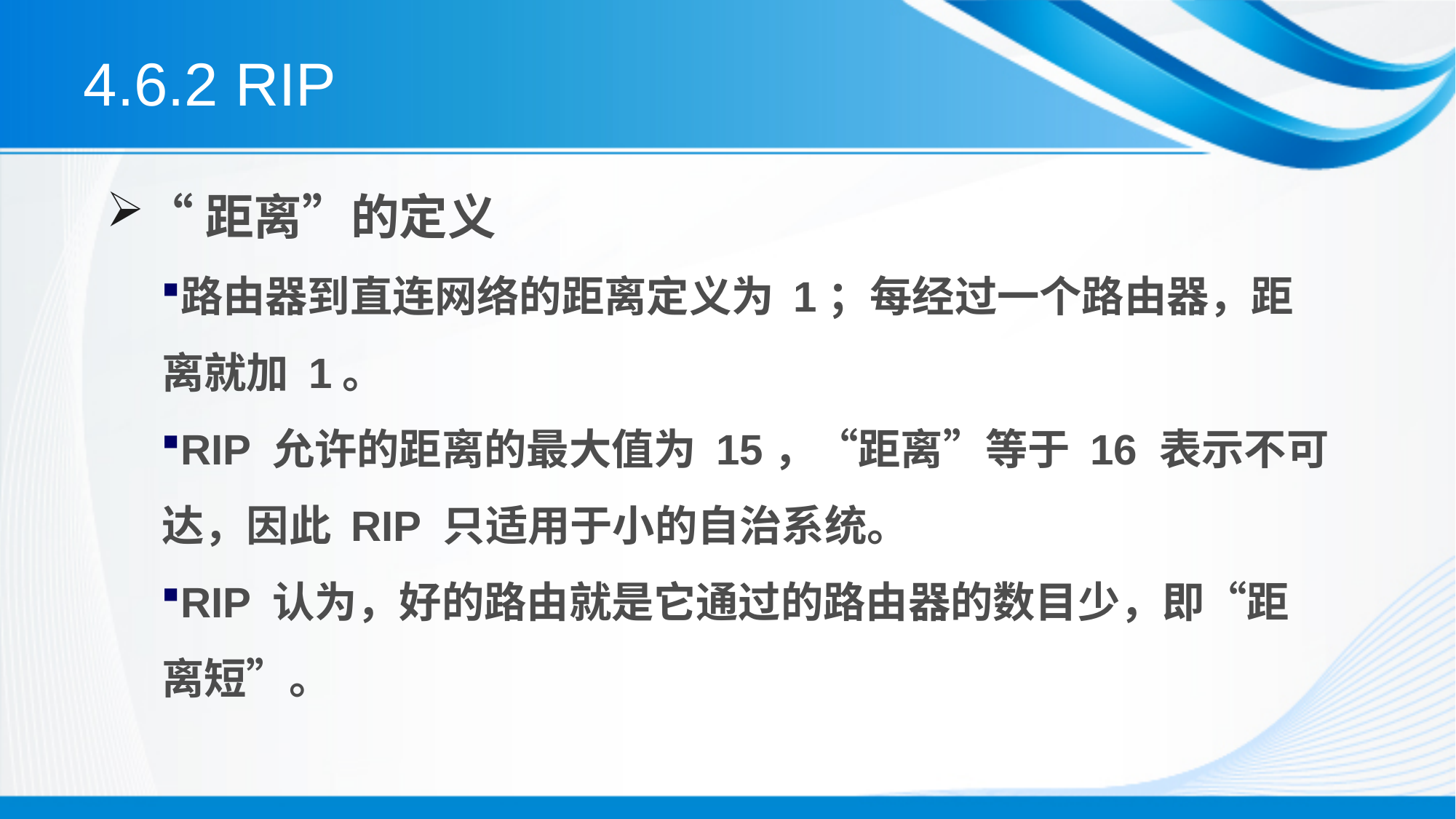

# 4.6.2 RIP
“距离”的定义
路由器到直连网络的距离定义为 1；每经过一个路由器，距离就加 1。
RIP 允许的距离的最大值为 15，“距离”等于 16 表示不可达，因此 RIP 只适用于小的自治系统。
RIP 认为，好的路由就是它通过的路由器的数目少，即“距离短”。